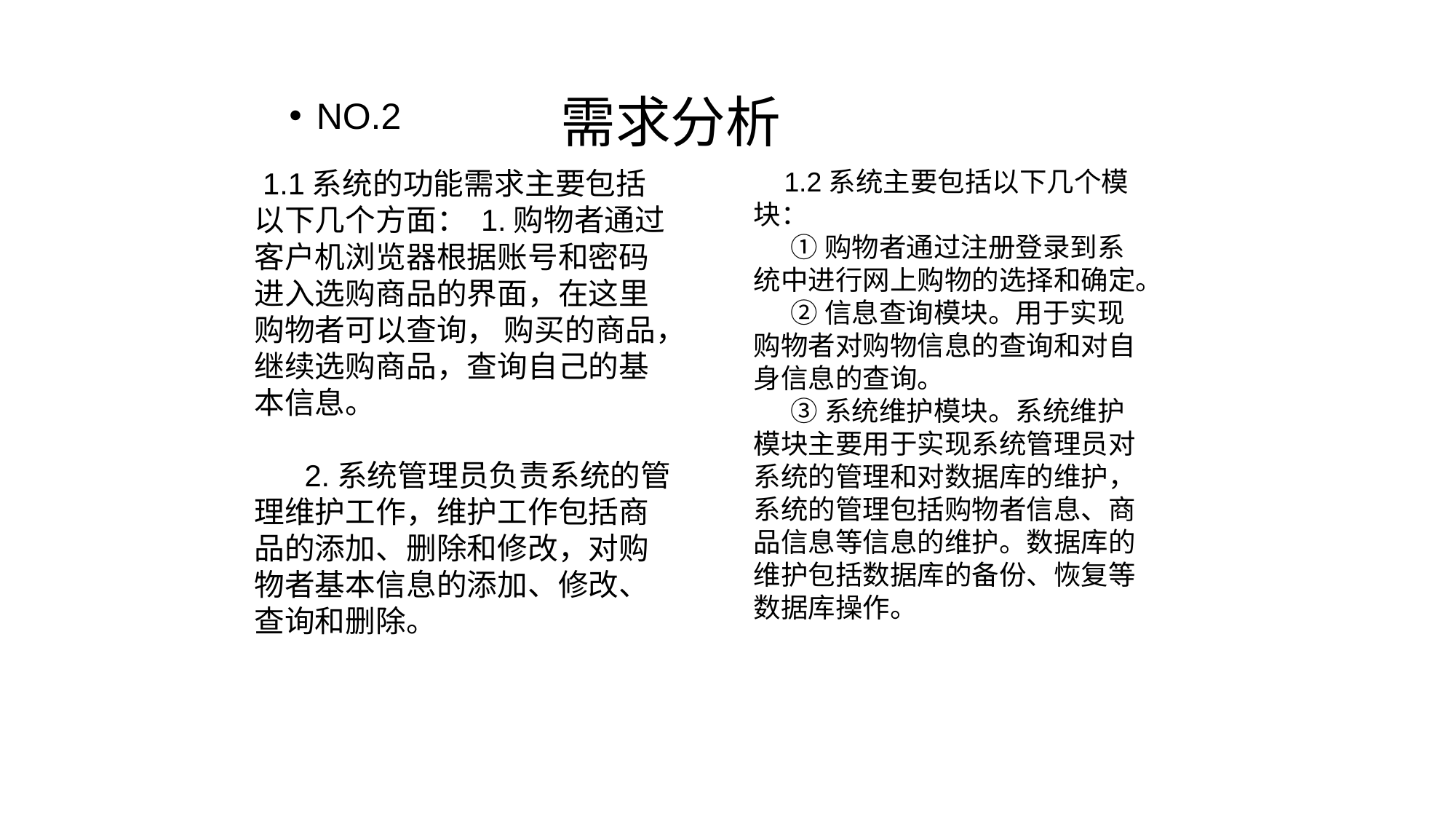

需求分析
NO.2
 1.1系统的功能需求主要包括以下几个方面： 1.购物者通过客户机浏览器根据账号和密码进入选购商品的界面，在这里购物者可以查询， 购买的商品，继续选购商品，查询自己的基本信息。

      2.系统管理员负责系统的管理维护工作，维护工作包括商品的添加、删除和修改，对购物者基本信息的添加、修改、查询和删除。

    1.2系统主要包括以下几个模块：
      ①购物者通过注册登录到系统中进行网上购物的选择和确定。
      ②信息查询模块。用于实现购物者对购物信息的查询和对自身信息的查询。
      ③系统维护模块。系统维护模块主要用于实现系统管理员对系统的管理和对数据库的维护，系统的管理包括购物者信息、商品信息等信息的维护。数据库的维护包括数据库的备份、恢复等数据库操作。